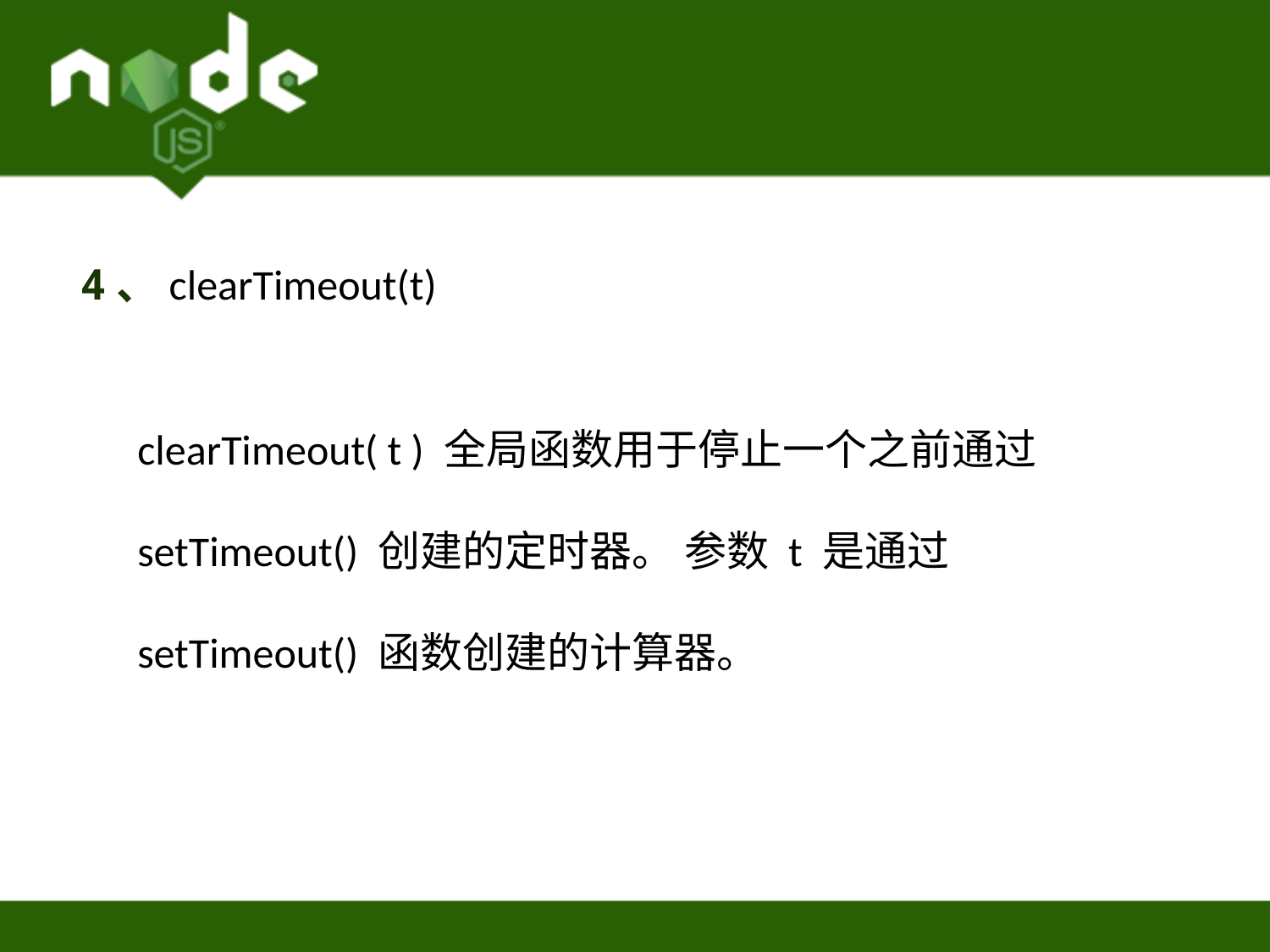

4、clearTimeout(t)
clearTimeout( t ) 全局函数用于停止一个之前通过 setTimeout() 创建的定时器。 参数 t 是通过 setTimeout() 函数创建的计算器。